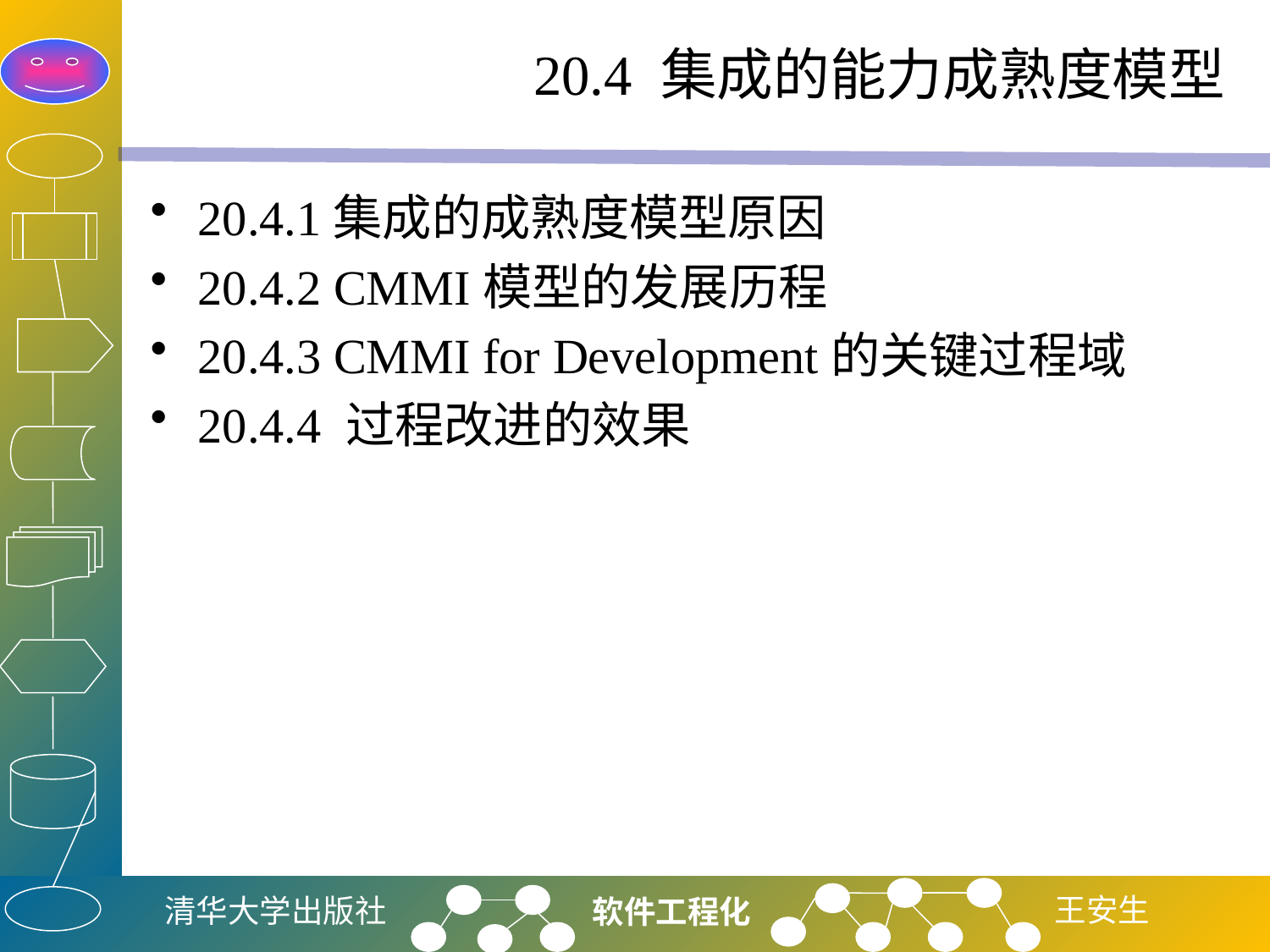

# 20.4 集成的能力成熟度模型
20.4.1集成的成熟度模型原因
20.4.2 CMMI模型的发展历程
20.4.3 CMMI for Development的关键过程域
20.4.4 过程改进的效果